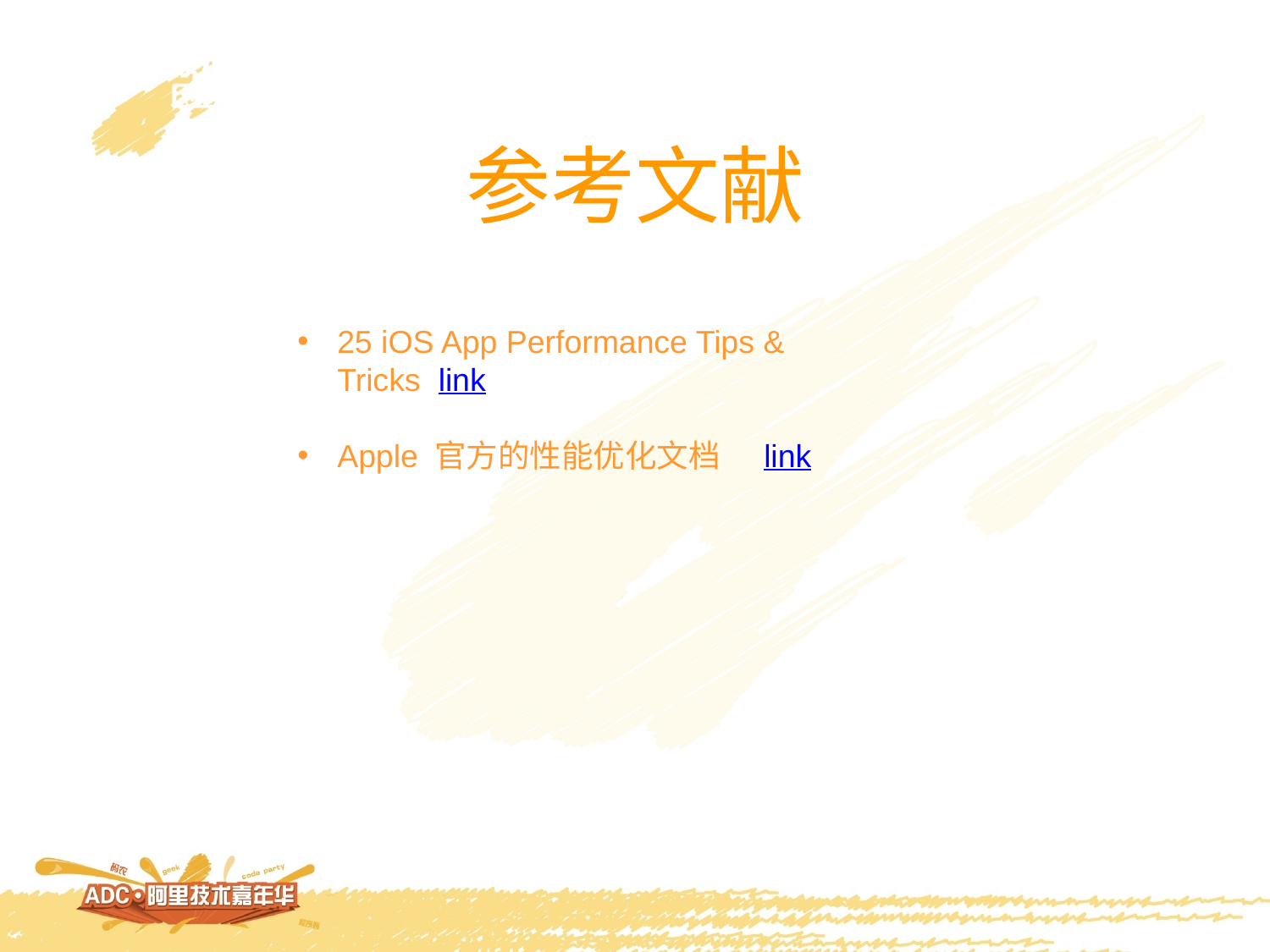

参考文献

25 iOS App Performance Tips & Tricks  link

Apple 官方的性能优化文档     link